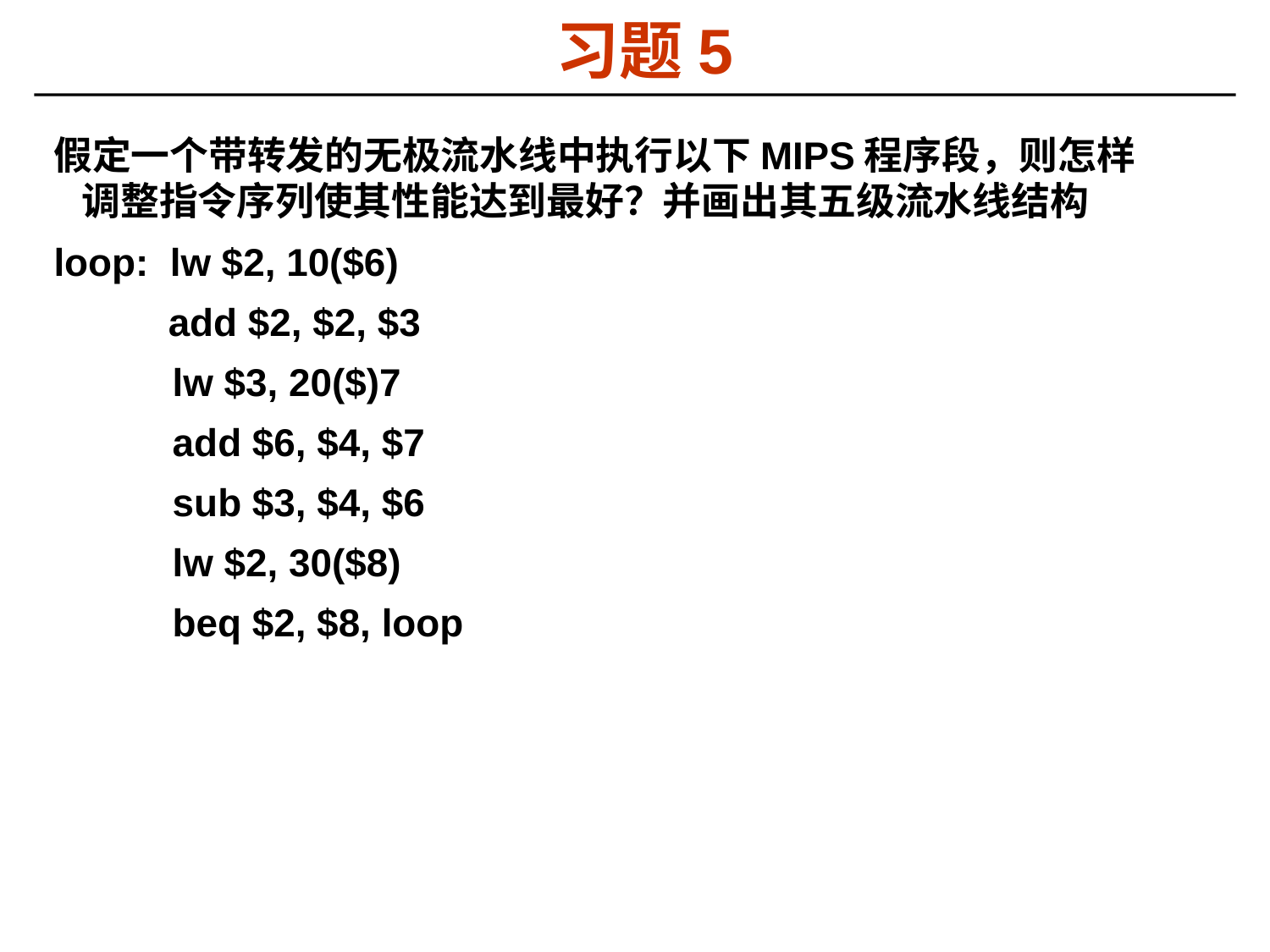

# 习题5
假定一个带转发的无极流水线中执行以下MIPS程序段，则怎样调整指令序列使其性能达到最好？并画出其五级流水线结构
loop:  lw $2, 10($6)
	        add $2, $2, $3
           lw $3, 20($)7
           add $6, $4, $7
           sub $3, $4, $6
           lw $2, 30($8)
           beq $2, $8, loop